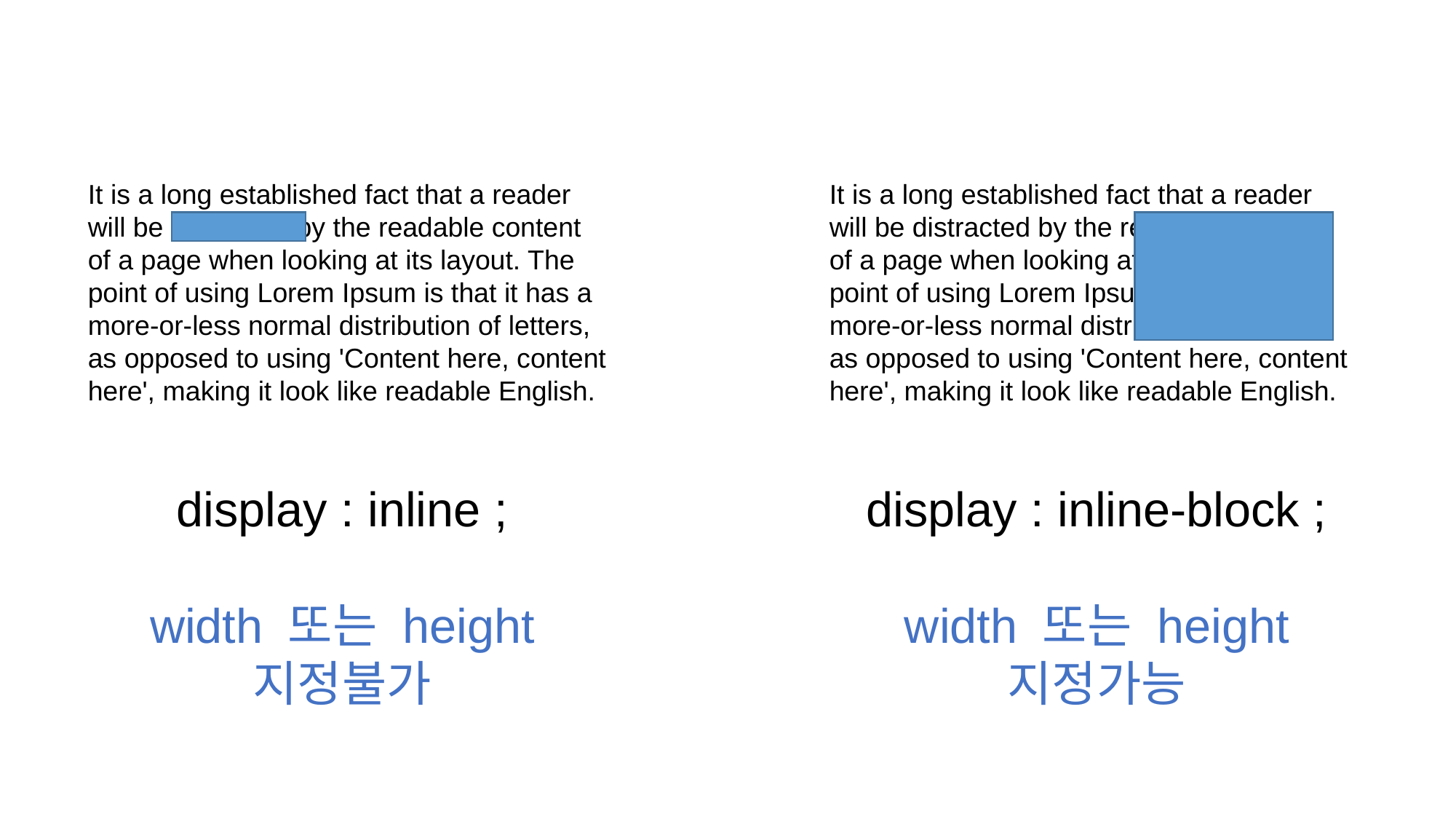

It is a long established fact that a reader will be distracted by the readable content of a page when looking at its layout. The point of using Lorem Ipsum is that it has a more-or-less normal distribution of letters, as opposed to using 'Content here, content here', making it look like readable English.
It is a long established fact that a reader will be distracted by the readable content of a page when looking at its layout. The point of using Lorem Ipsum is that it has a more-or-less normal distribution of letters, as opposed to using 'Content here, content here', making it look like readable English.

display : inline ;

width 또는 height
지정불가
display : inline-block ;

width 또는 height
지정가능